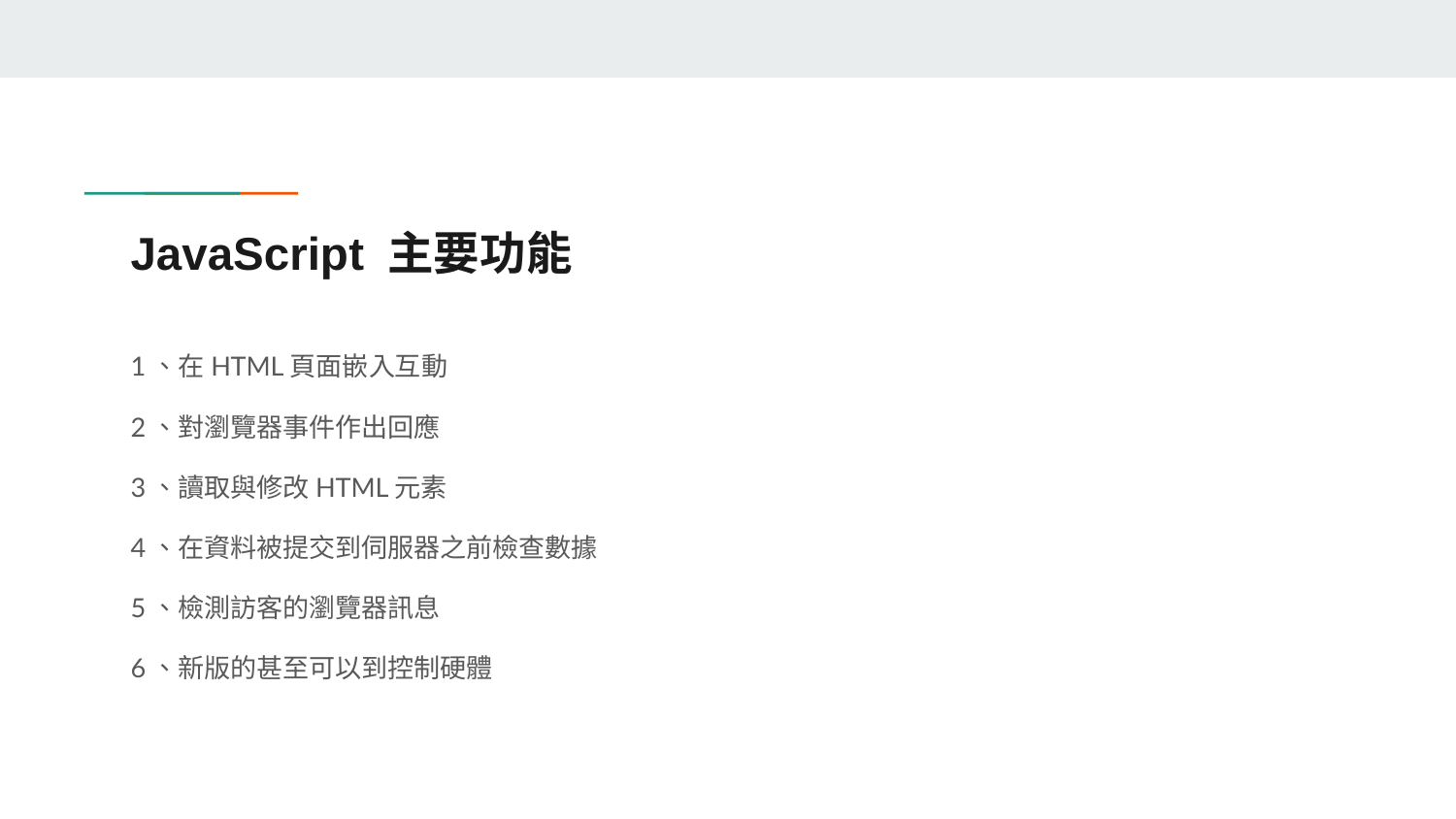

# JavaScript 主要功能
1、在HTML頁面嵌入互動
2、對瀏覽器事件作出回應
3、讀取與修改HTML元素
4、在資料被提交到伺服器之前檢查數據
5、檢測訪客的瀏覽器訊息
6、新版的甚至可以到控制硬體